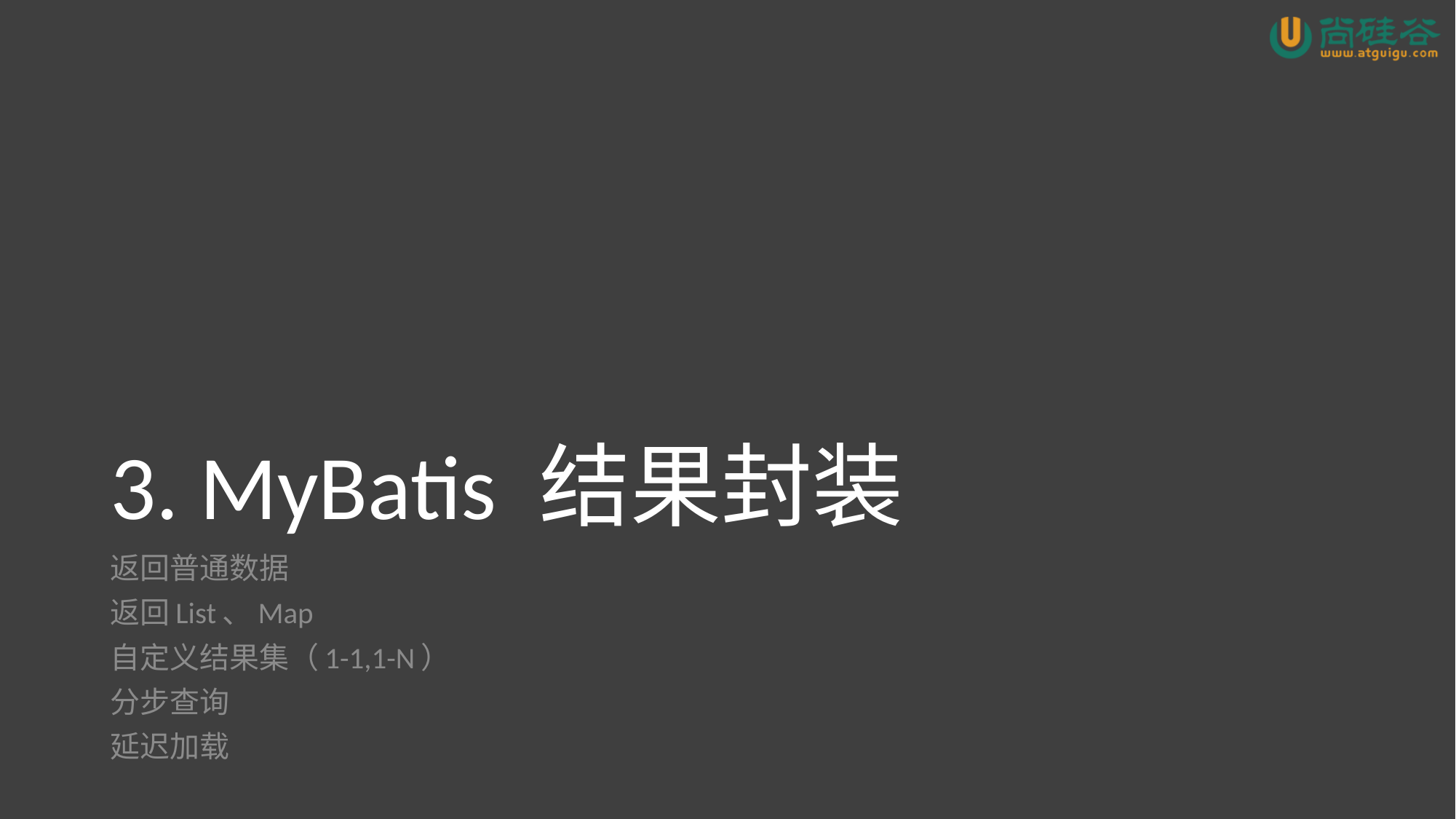

# 3. MyBatis 结果封装
返回普通数据
返回List、Map
自定义结果集（1-1,1-N）
分步查询
延迟加载